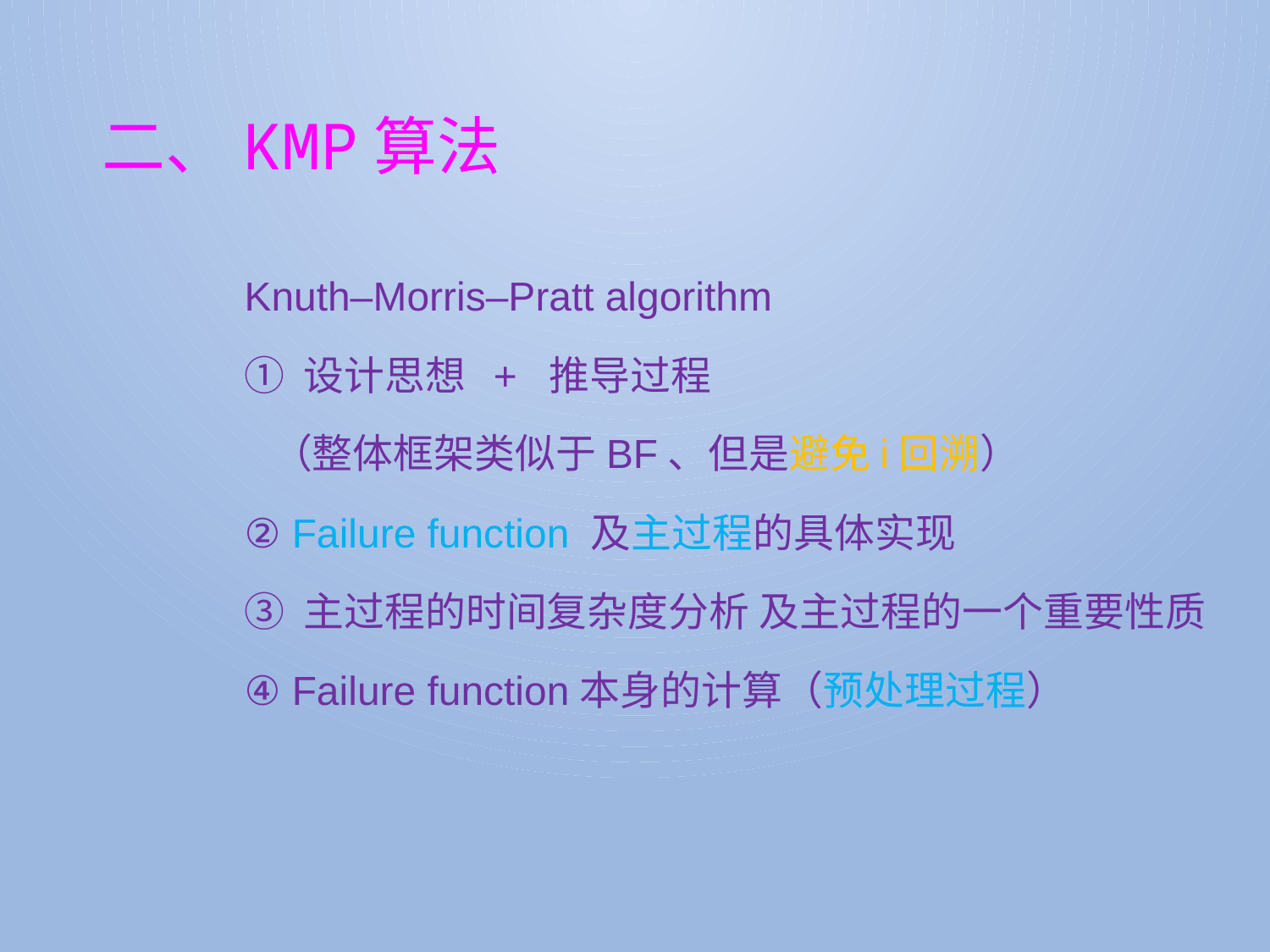

# 二、KMP算法
Knuth–Morris–Pratt algorithm
① 设计思想  +  推导过程
  （整体框架类似于BF、但是避免i回溯）
② Failure function 及主过程的具体实现
③ 主过程的时间复杂度分析 及主过程的一个重要性质
④ Failure function本身的计算（预处理过程）